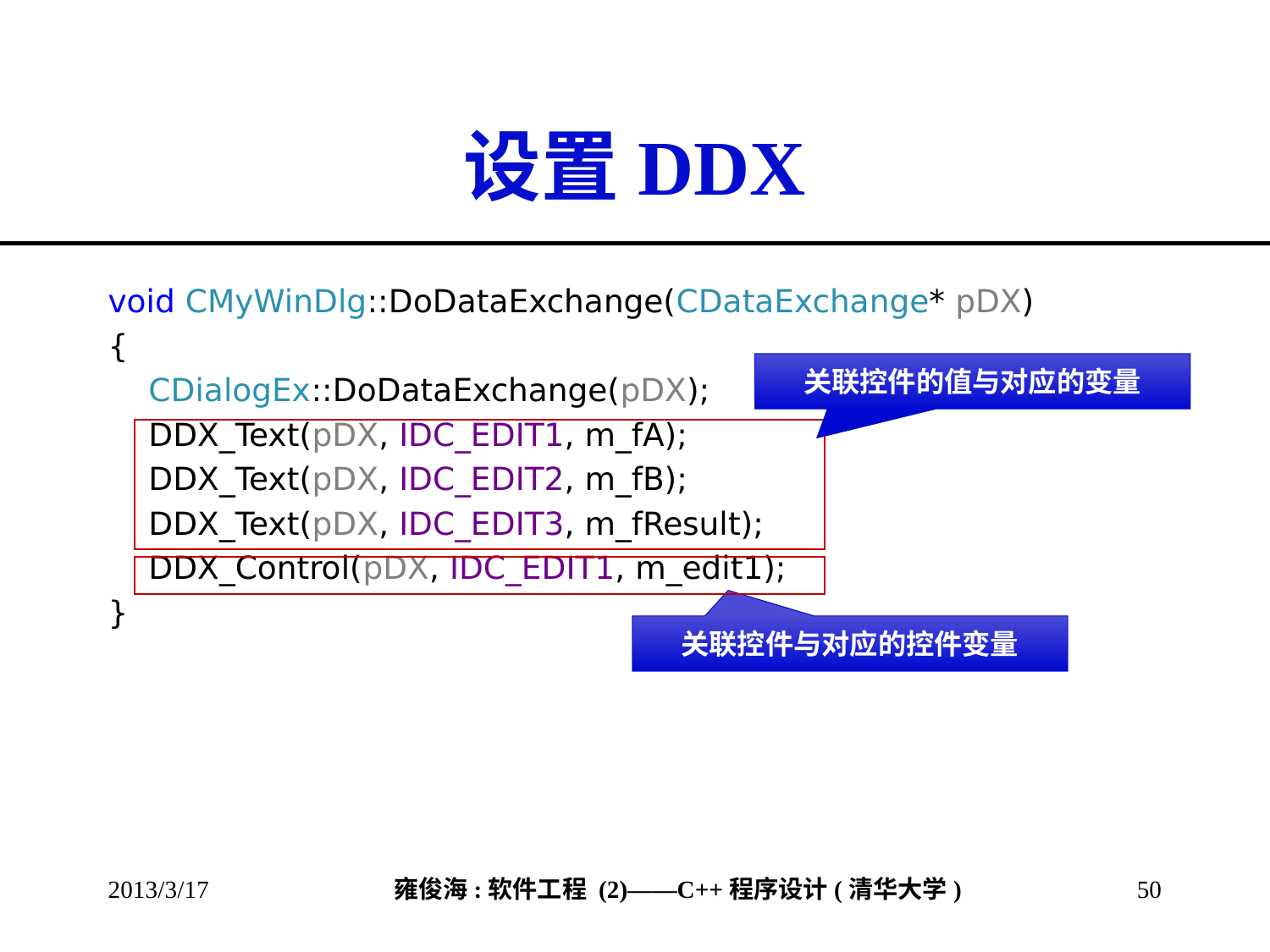

# 设置DDX
void CMyWinDlg::DoDataExchange(CDataExchange* pDX)
{
    CDialogEx::DoDataExchange(pDX);
    DDX_Text(pDX, IDC_EDIT1, m_fA);
    DDX_Text(pDX, IDC_EDIT2, m_fB);
    DDX_Text(pDX, IDC_EDIT3, m_fResult);
    DDX_Control(pDX, IDC_EDIT1, m_edit1);
}
关联控件的值与对应的变量

关联控件与对应的控件变量
2013/3/17
50